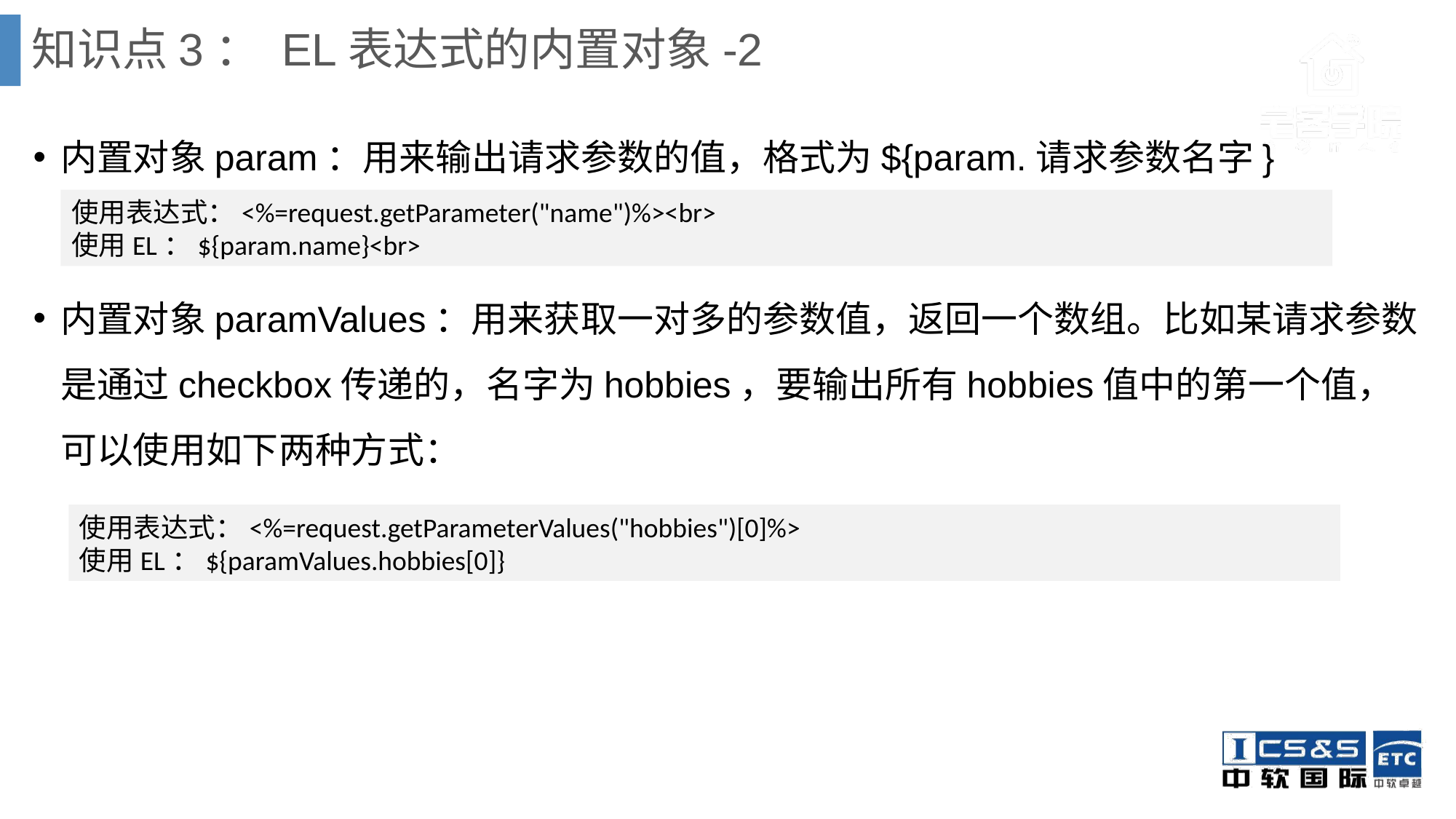

# 知识点3： EL表达式的内置对象-2
内置对象param：用来输出请求参数的值，格式为${param.请求参数名字}

内置对象paramValues：用来获取一对多的参数值，返回一个数组。比如某请求参数是通过checkbox传递的，名字为hobbies，要输出所有hobbies值中的第一个值，可以使用如下两种方式：

使用表达式：<%=request.getParameter("name")%><br>
使用EL：${param.name}<br>
使用表达式：<%=request.getParameterValues("hobbies")[0]%>
使用EL：${paramValues.hobbies[0]}